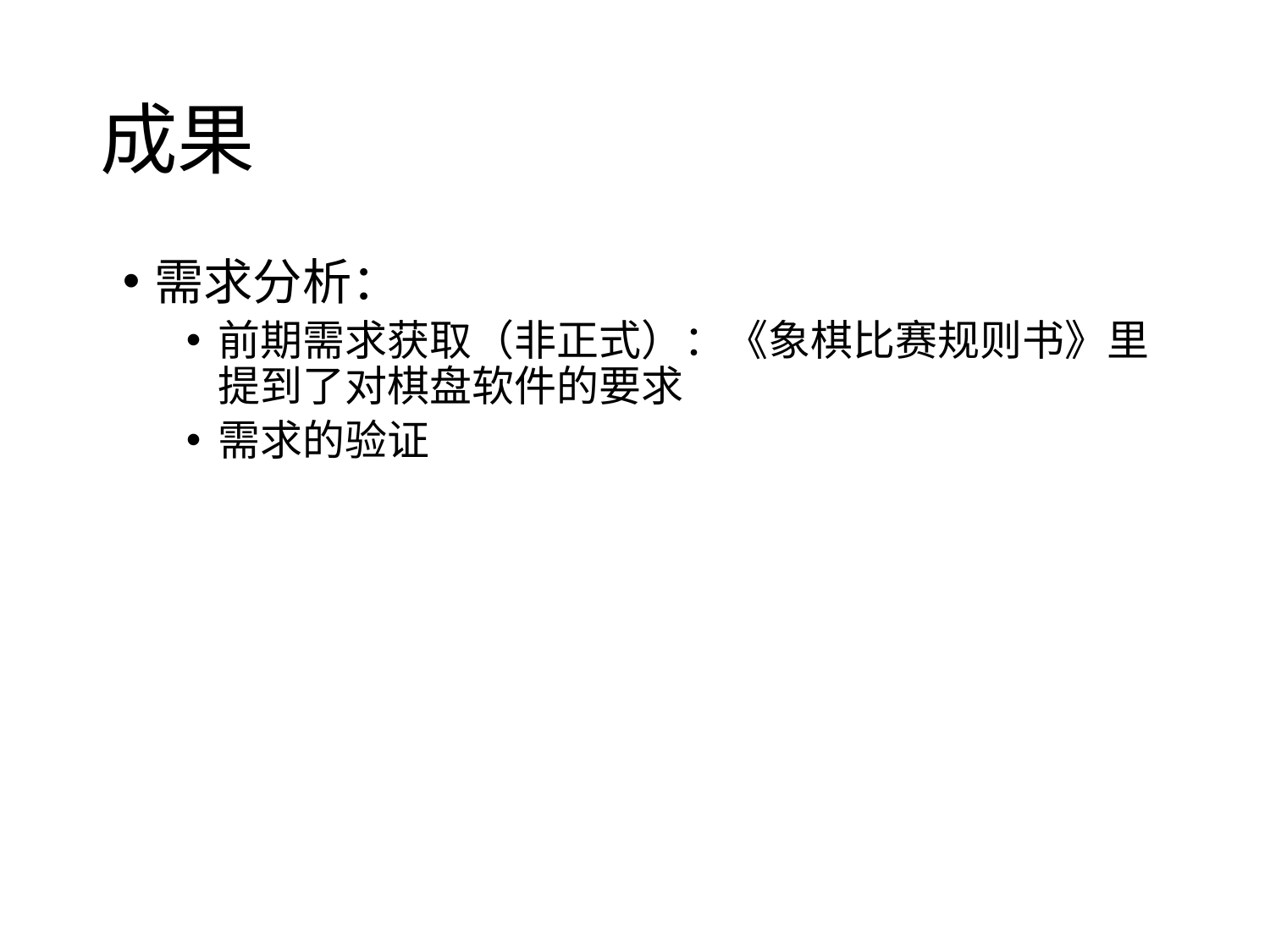

# 成果
需求分析：
前期需求获取（非正式）：《象棋比赛规则书》里提到了对棋盘软件的要求
需求的验证